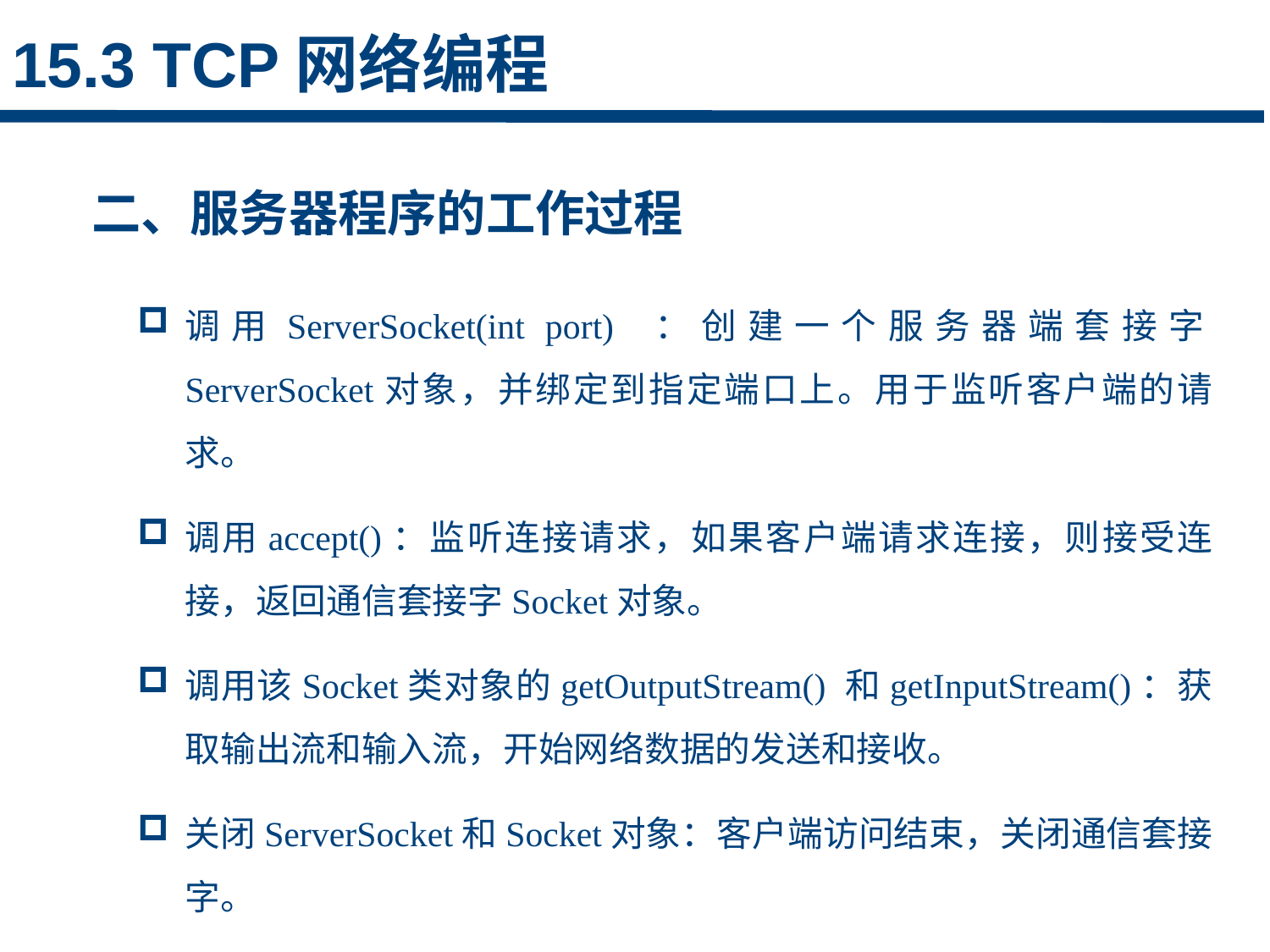

15.3 TCP网络编程
二、服务器程序的工作过程
点击添加文本
调用ServerSocket(int port) ：创建一个服务器端套接字ServerSocket对象，并绑定到指定端口上。用于监听客户端的请求。
调用accept()：监听连接请求，如果客户端请求连接，则接受连接，返回通信套接字Socket对象。
调用该Socket类对象的getOutputStream() 和getInputStream()：获取输出流和输入流，开始网络数据的发送和接收。
关闭ServerSocket和Socket对象：客户端访问结束，关闭通信套接字。
点击添加文本
点击添加文本
点击添加文本